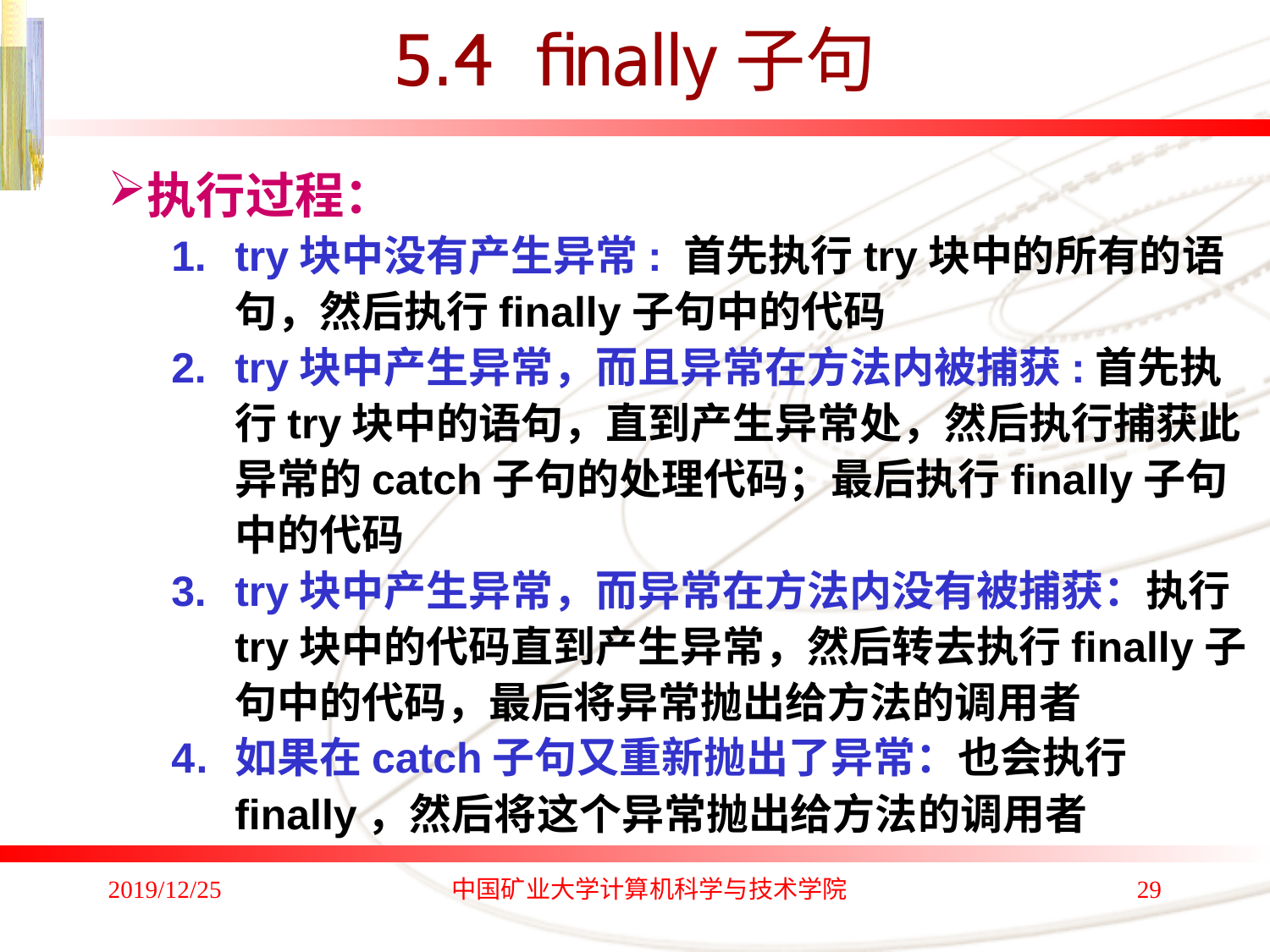

# 5.4  finally子句
执行过程：
try块中没有产生异常: 首先执行try块中的所有的语句，然后执行finally子句中的代码
try块中产生异常，而且异常在方法内被捕获:首先执行try块中的语句，直到产生异常处，然后执行捕获此异常的catch子句的处理代码；最后执行finally子句中的代码
try块中产生异常，而异常在方法内没有被捕获：执行try块中的代码直到产生异常，然后转去执行finally子句中的代码，最后将异常抛出给方法的调用者
如果在catch子句又重新抛出了异常：也会执行finally，然后将这个异常抛出给方法的调用者
2019/12/25
中国矿业大学计算机科学与技术学院
29